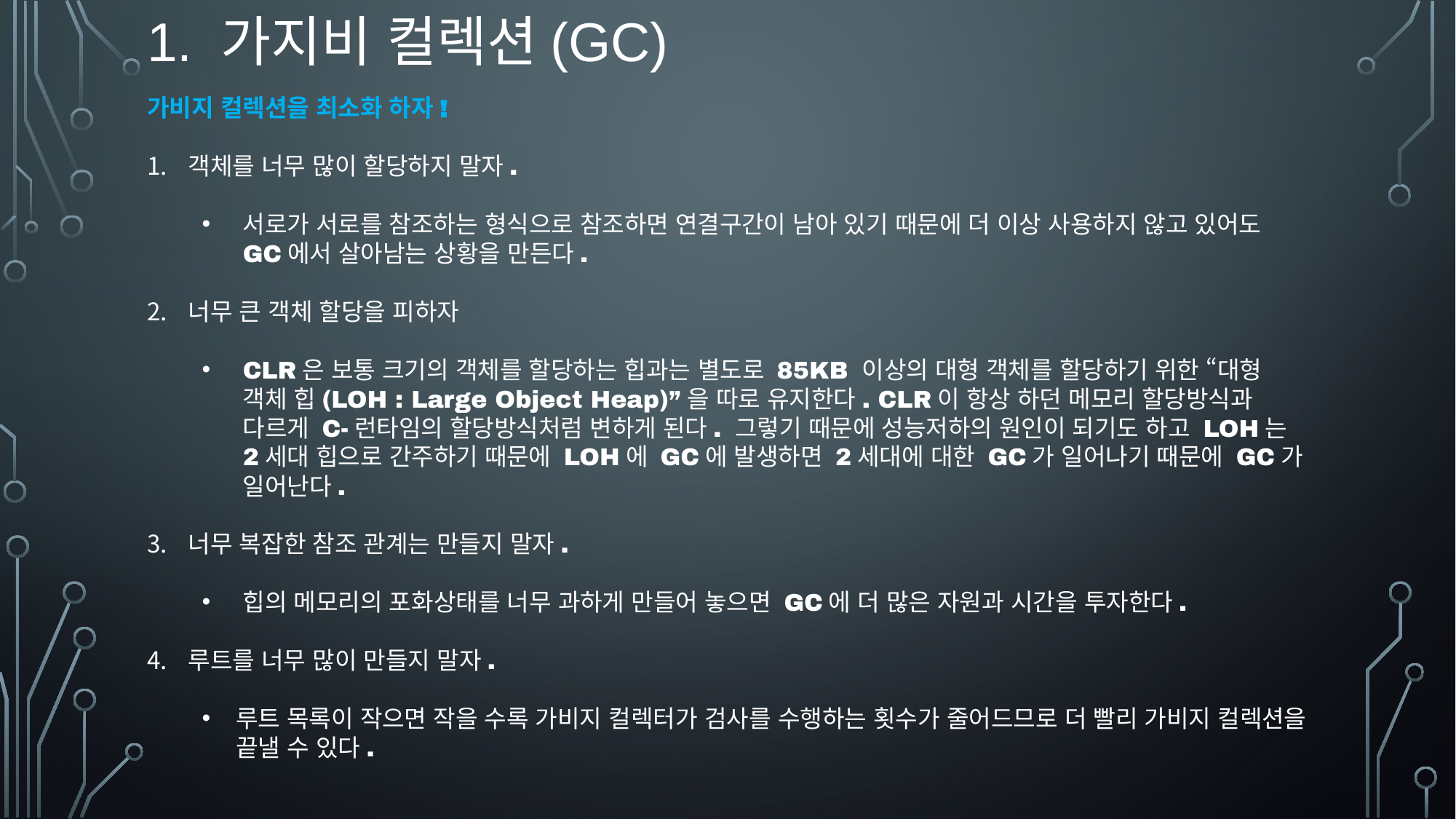

# 1. 가지비 컬렉션(GC)
가비지 컬렉션을 최소화 하자!

객체를 너무 많이 할당하지 말자.

서로가 서로를 참조하는 형식으로 참조하면 연결구간이 남아 있기 때문에 더 이상 사용하지 않고 있어도 GC에서 살아남는 상황을 만든다.

너무 큰 객체 할당을 피하자

CLR은 보통 크기의 객체를 할당하는 힙과는 별도로 85KB 이상의 대형 객체를 할당하기 위한 “대형 객체 힙(LOH : Large Object Heap)”을 따로 유지한다. CLR이 항상 하던 메모리 할당방식과 다르게 C-런타임의 할당방식처럼 변하게 된다. 그렇기 때문에 성능저하의 원인이 되기도 하고 LOH는 2세대 힙으로 간주하기 때문에 LOH에 GC에 발생하면 2세대에 대한 GC가 일어나기 때문에 GC가 일어난다.

너무 복잡한 참조 관계는 만들지 말자.

힙의 메모리의 포화상태를 너무 과하게 만들어 놓으면 GC에 더 많은 자원과 시간을 투자한다.

루트를 너무 많이 만들지 말자.

루트 목록이 작으면 작을 수록 가비지 컬렉터가 검사를 수행하는 횟수가 줄어드므로 더 빨리 가비지 컬렉션을 끝낼 수 있다.